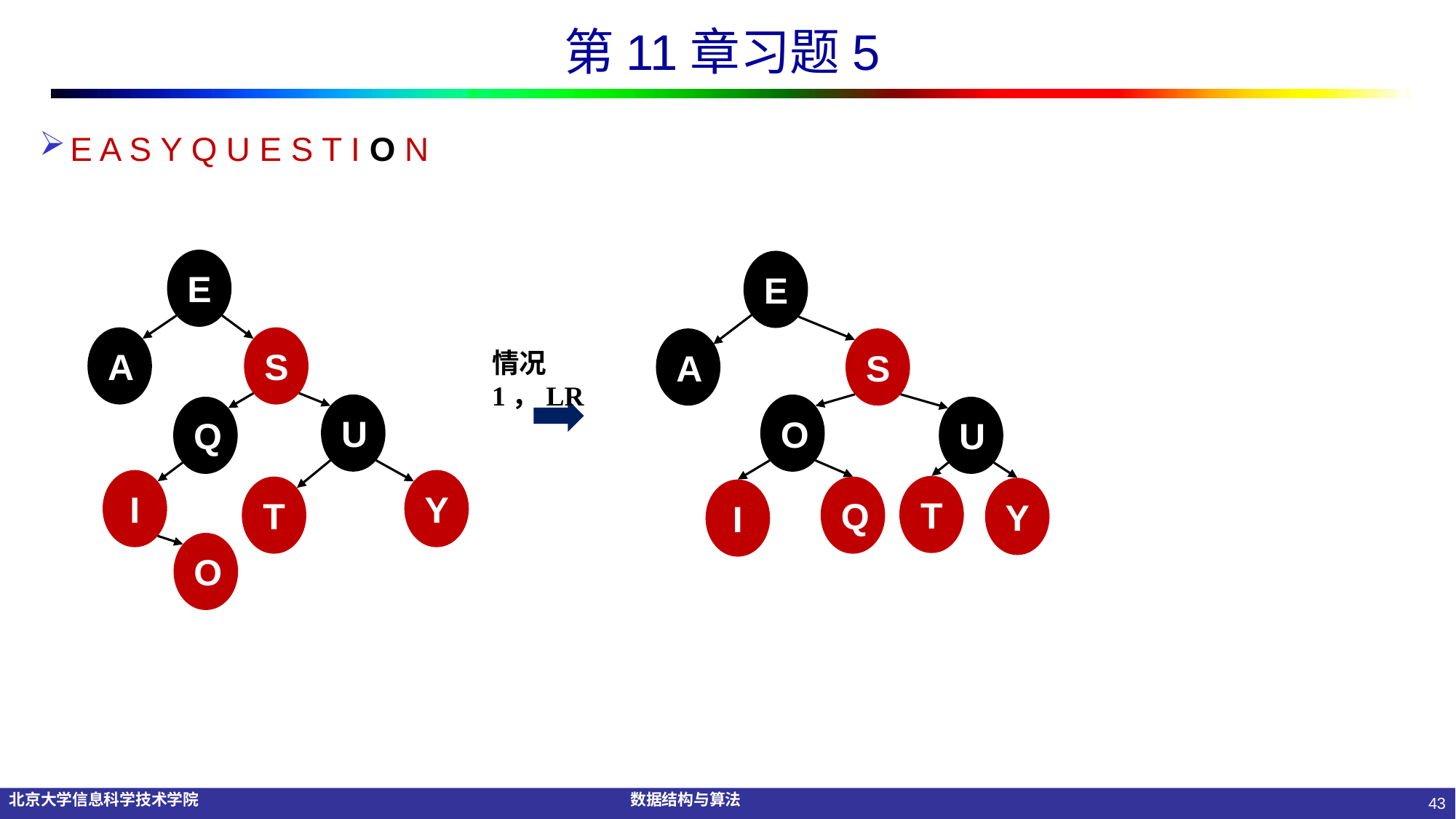

# 第11章习题5
E A S Y Q U E S T I O N
E
E
A
S
A
S
情况1，LR

U
O
Q
U
I
Y
T
Q
T
Y
I
O
43